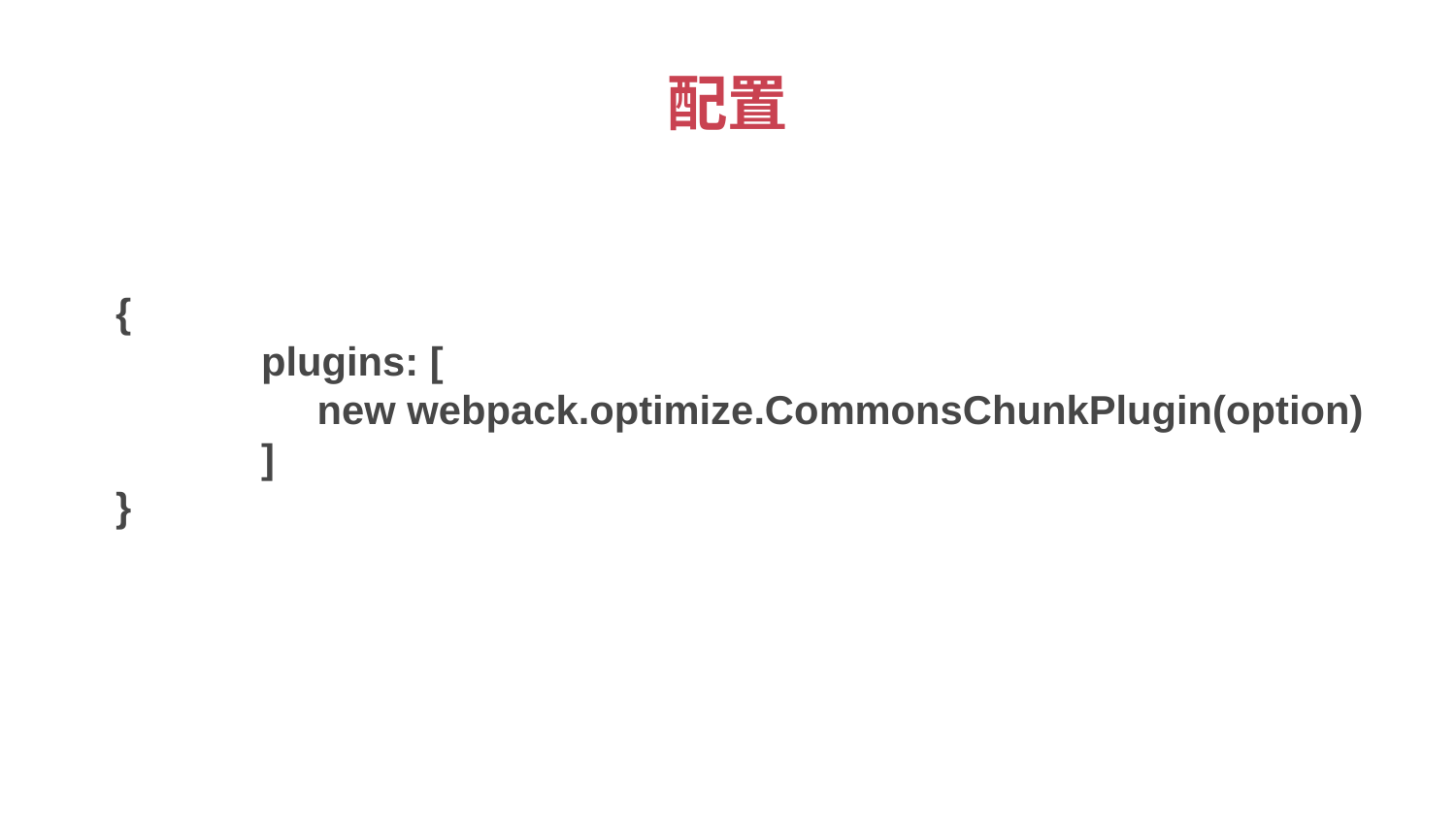

# 配置
{
	plugins: [
	     new webpack.optimize.CommonsChunkPlugin(option)
	]
}